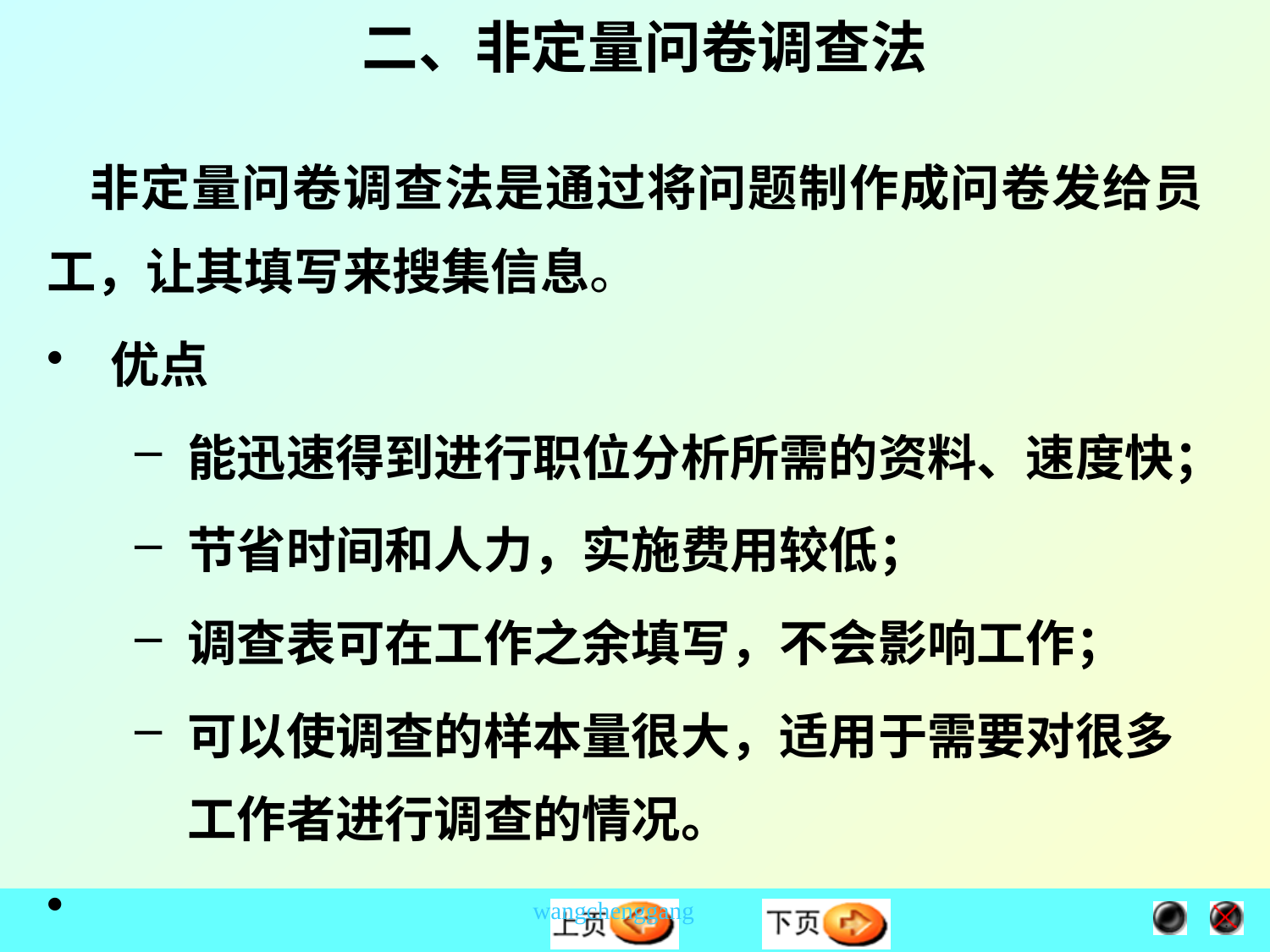

# 二、非定量问卷调查法
  非定量问卷调查法是通过将问题制作成问卷发给员工，让其填写来搜集信息。
   优点
能迅速得到进行职位分析所需的资料、速度快；
节省时间和人力，实施费用较低；
调查表可在工作之余填写，不会影响工作；
可以使调查的样本量很大，适用于需要对很多工作者进行调查的情况。

wangchenggang